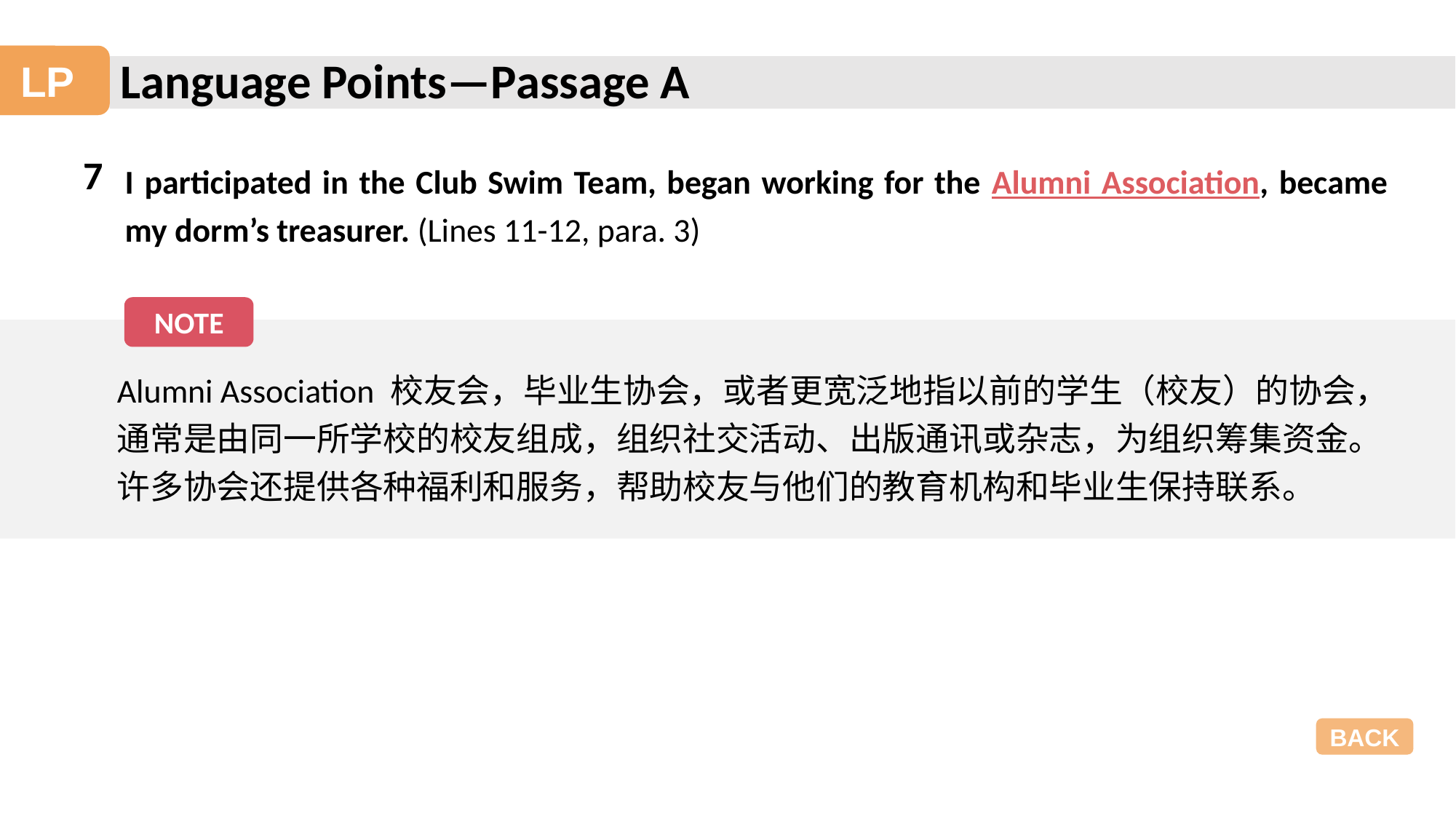

Language Points—Passage A
LP

7
I participated in the Club Swim Team, began working for the Alumni Association, became my dorm’s treasurer. (Lines 11-12, para. 3)
NOTE

Alumni Association 校友会，毕业生协会，或者更宽泛地指以前的学生（校友）的协会，通常是由同一所学校的校友组成，组织社交活动、出版通讯或杂志，为组织筹集资金。许多协会还提供各种福利和服务，帮助校友与他们的教育机构和毕业生保持联系。
BACK